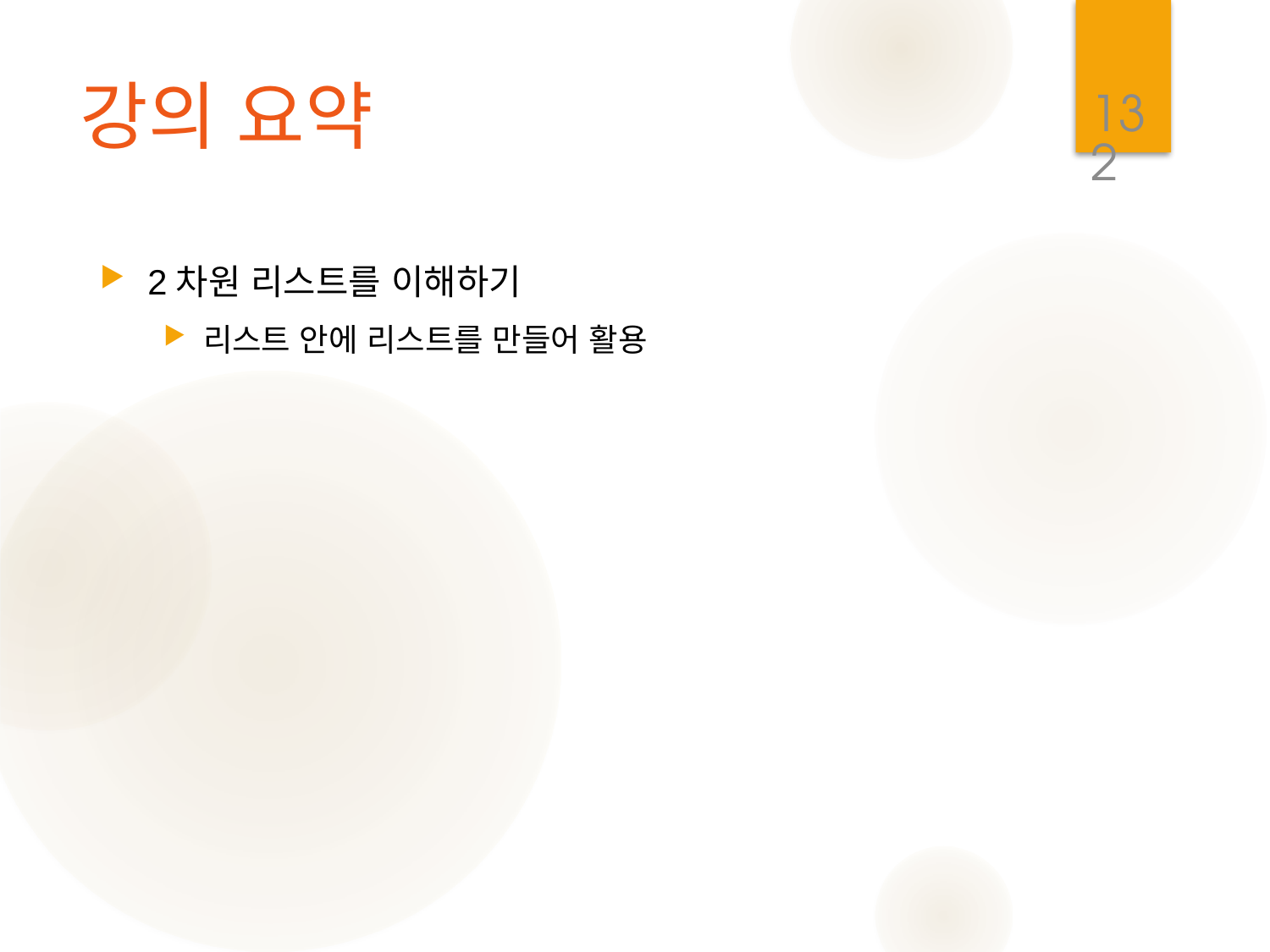

132
# 강의 요약
2차원 리스트를 이해하기
리스트 안에 리스트를 만들어 활용